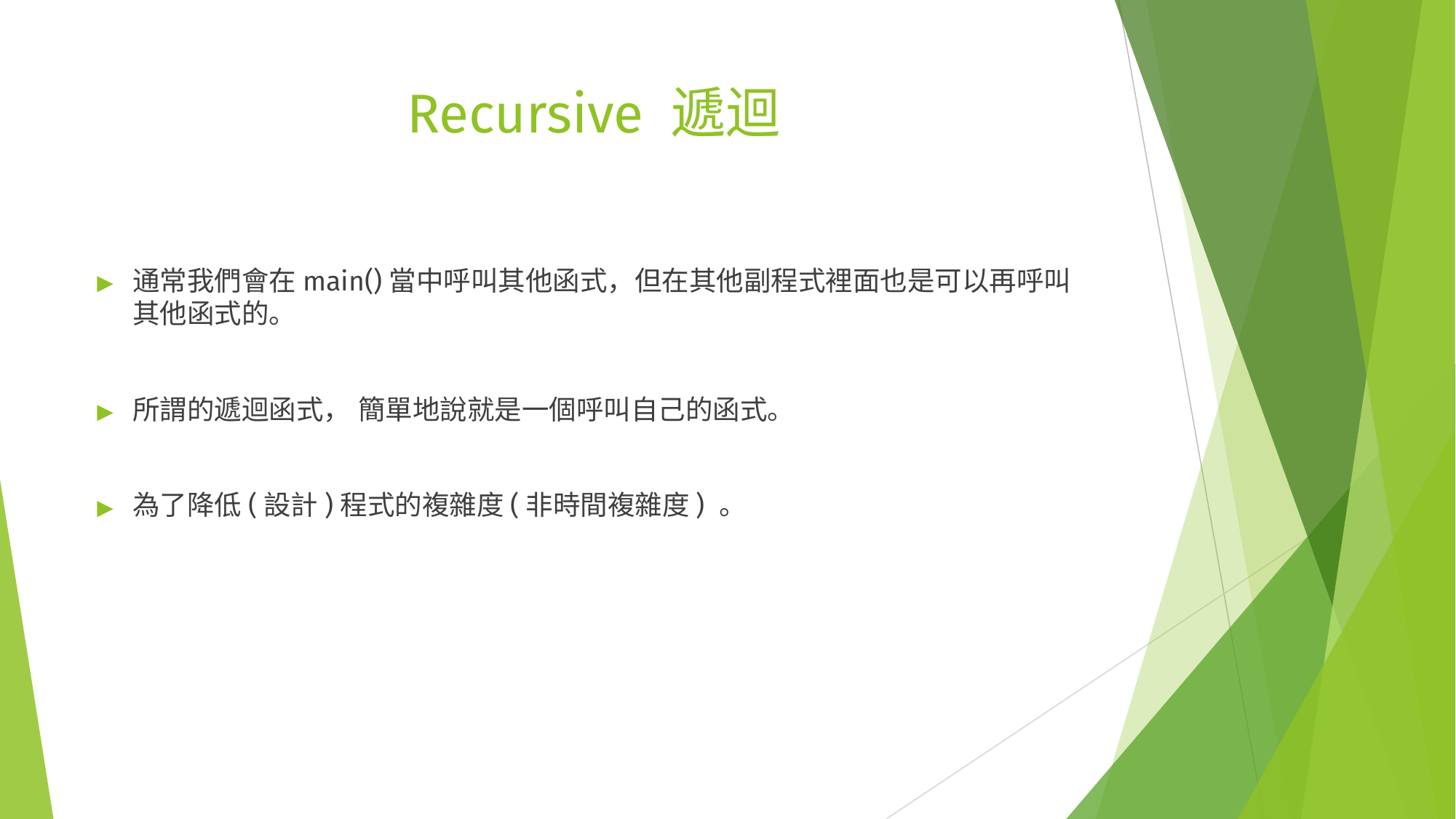

# Recursive 遞迴
通常我們會在main()當中呼叫其他函式，但在其他副程式裡面也是可以再呼叫其他函式的。

所謂的遞迴函式， 簡單地說就是一個呼叫自己的函式。

為了降低(設計)程式的複雜度(非時間複雜度) 。